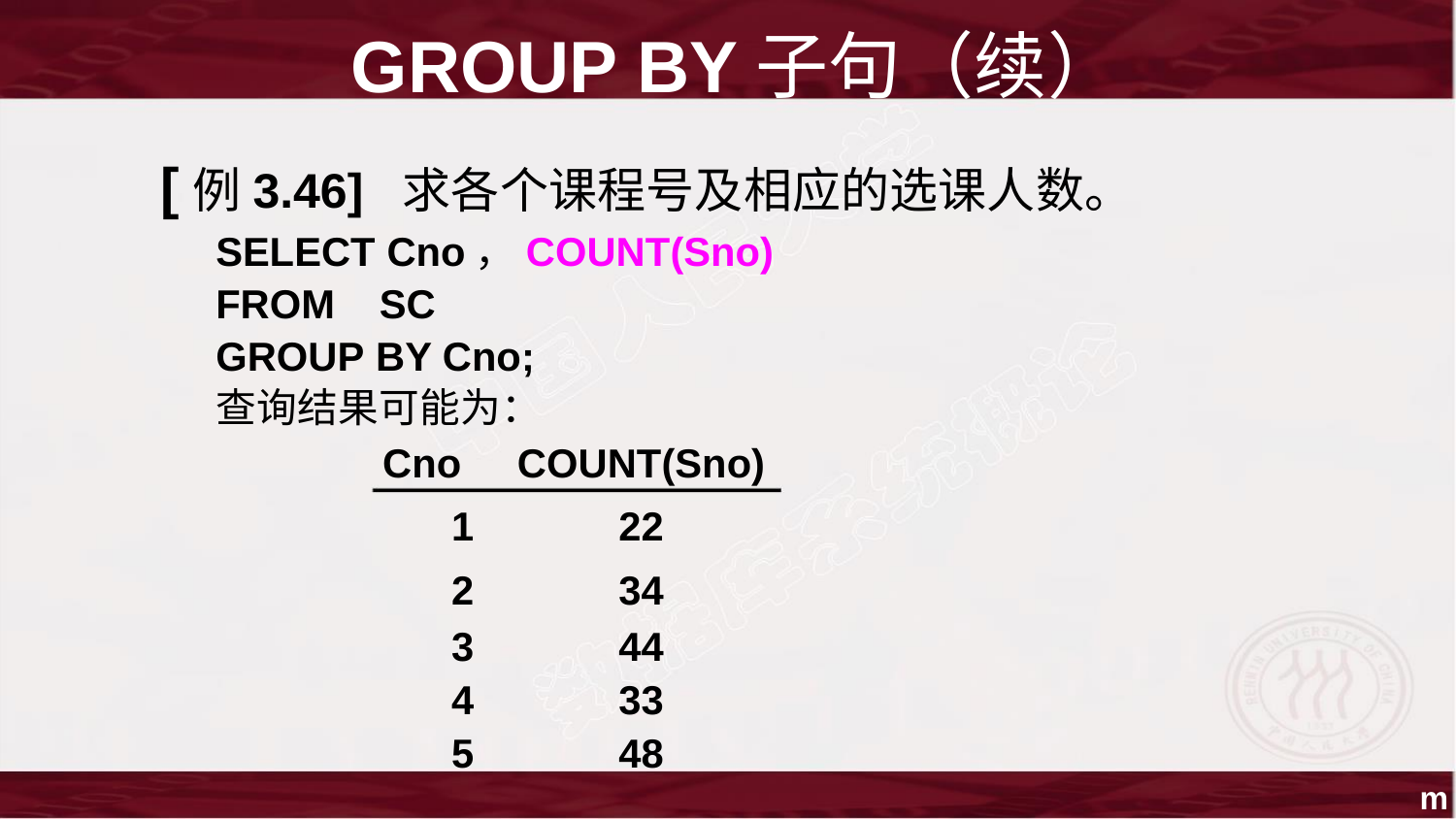

GROUP BY子句（续）
[例3.46] 求各个课程号及相应的选课人数。
SELECT Cno，COUNT(Sno)
FROM SC
GROUP BY Cno;
查询结果可能为：
Cno COUNT(Sno)
1
22
2
3
4
5
34
44
33
48
m